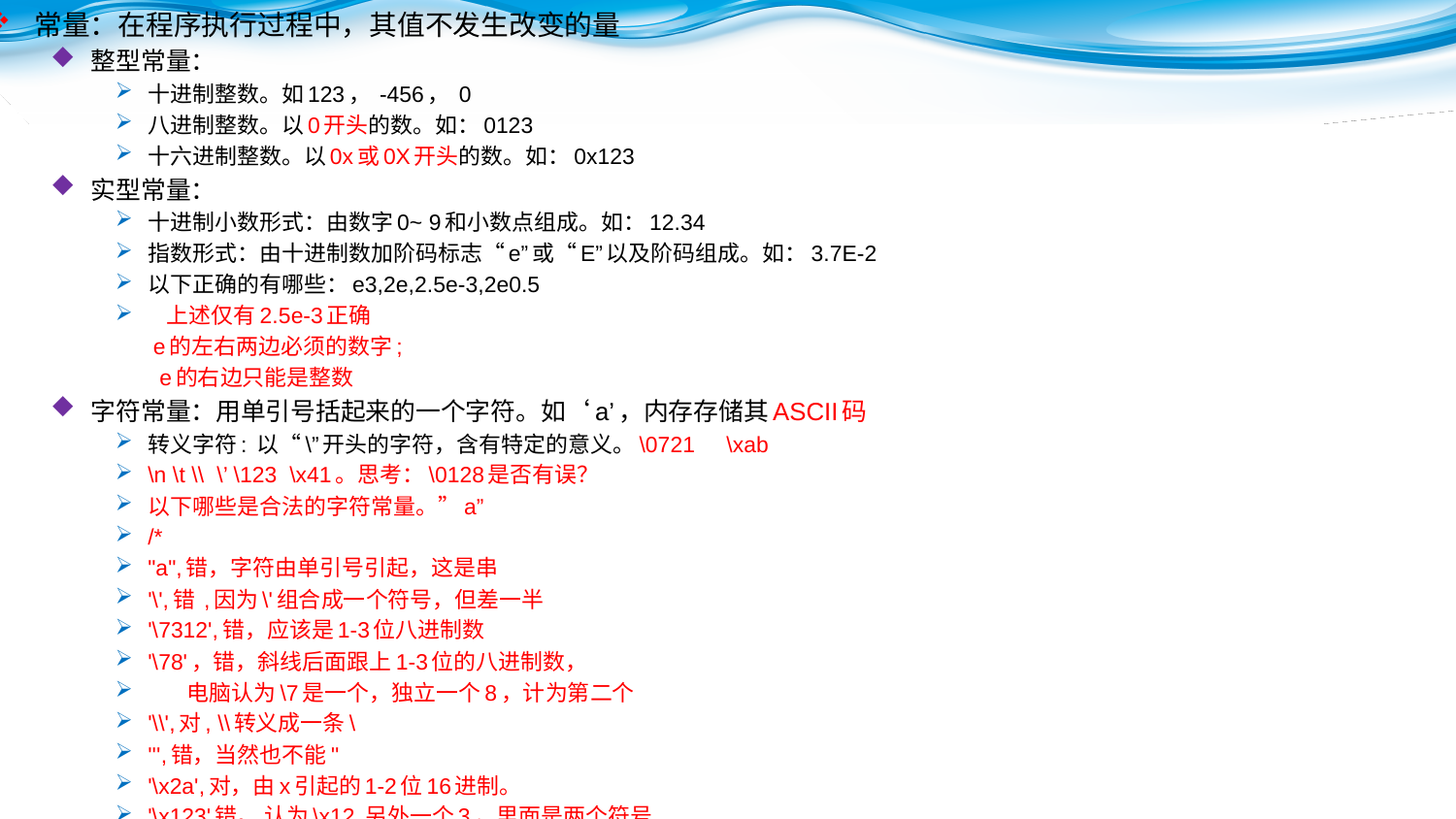

常量：在程序执行过程中，其值不发生改变的量
整型常量：
十进制整数。如123， -456， 0
八进制整数。以0开头的数。如：0123
十六进制整数。以0x或0X开头的数。如：0x123
实型常量：
十进制小数形式：由数字0~ 9和小数点组成。如：12.34
指数形式：由十进制数加阶码标志“e”或“E”以及阶码组成。如：3.7E-2
以下正确的有哪些：e3,2e,2.5e-3,2e0.5
   上述仅有2.5e-3正确
      e的左右两边必须的数字;
       e的右边只能是整数
字符常量：用单引号括起来的一个字符。如‘a’，内存存储其ASCII码
转义字符: 以“\”开头的字符，含有特定的意义。\0721     \xab
\n \t \\  \’ \123  \x41。思考：\0128是否有误？
以下哪些是合法的字符常量。”a”
/*
"a",错，字符由单引号引起，这是串
'\',错 ,因为\'组合成一个符号，但差一半
'\7312',错，应该是1-3位八进制数
'\78'，错，斜线后面跟上1-3位的八进制数，
       电脑认为\7是一个，独立一个8，计为第二个
'\\',对, \\转义成一条\
''',错，当然也不能''
'\x2a',对，由x引起的1-2位16进制。
'\x123'错。 认为\x12,另外一个3，里面是两个符号
  */